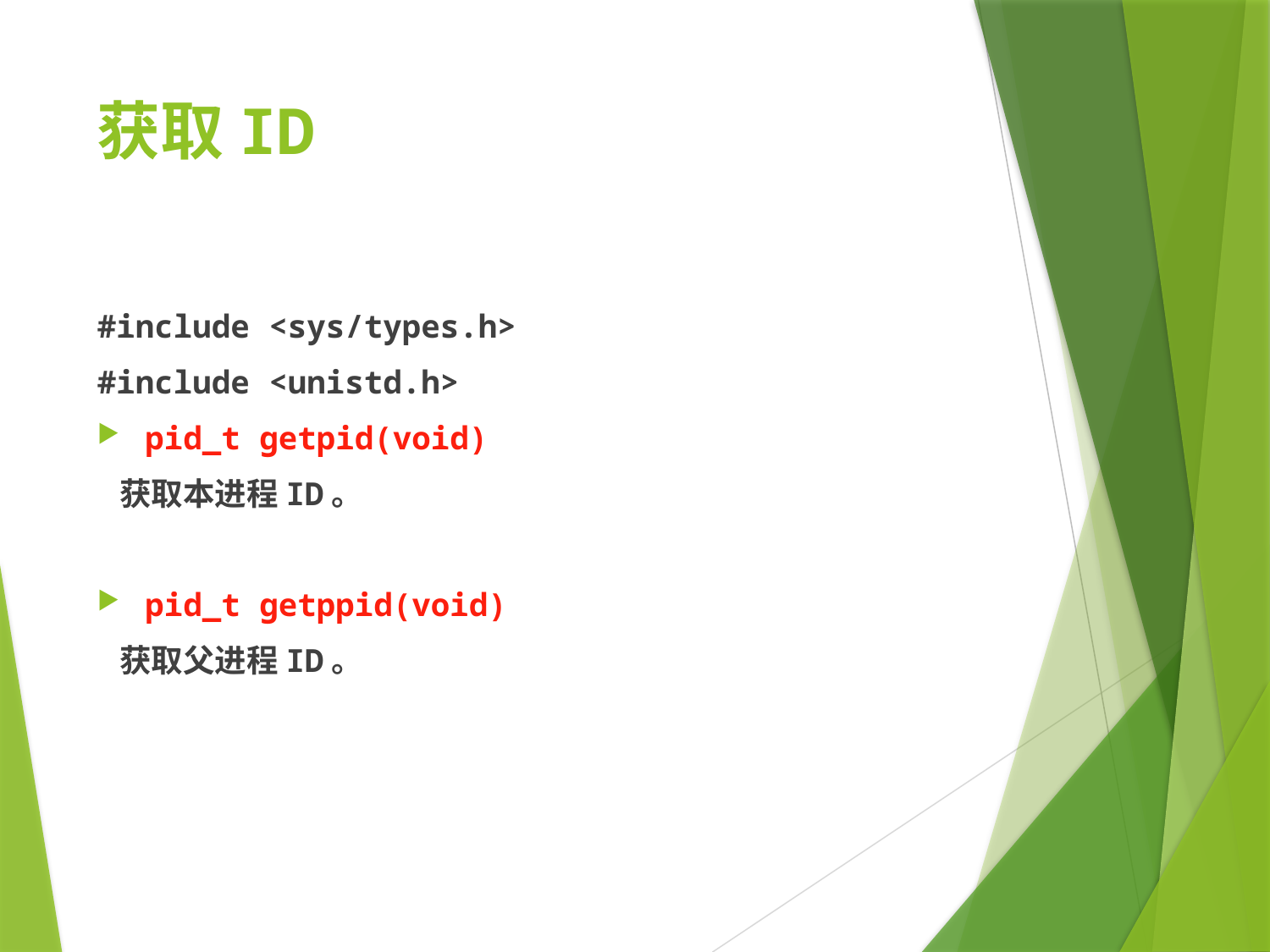

# 获取ID
#include <sys/types.h>
#include <unistd.h>
pid_t getpid(void)
  获取本进程ID。

pid_t getppid(void)
  获取父进程ID。